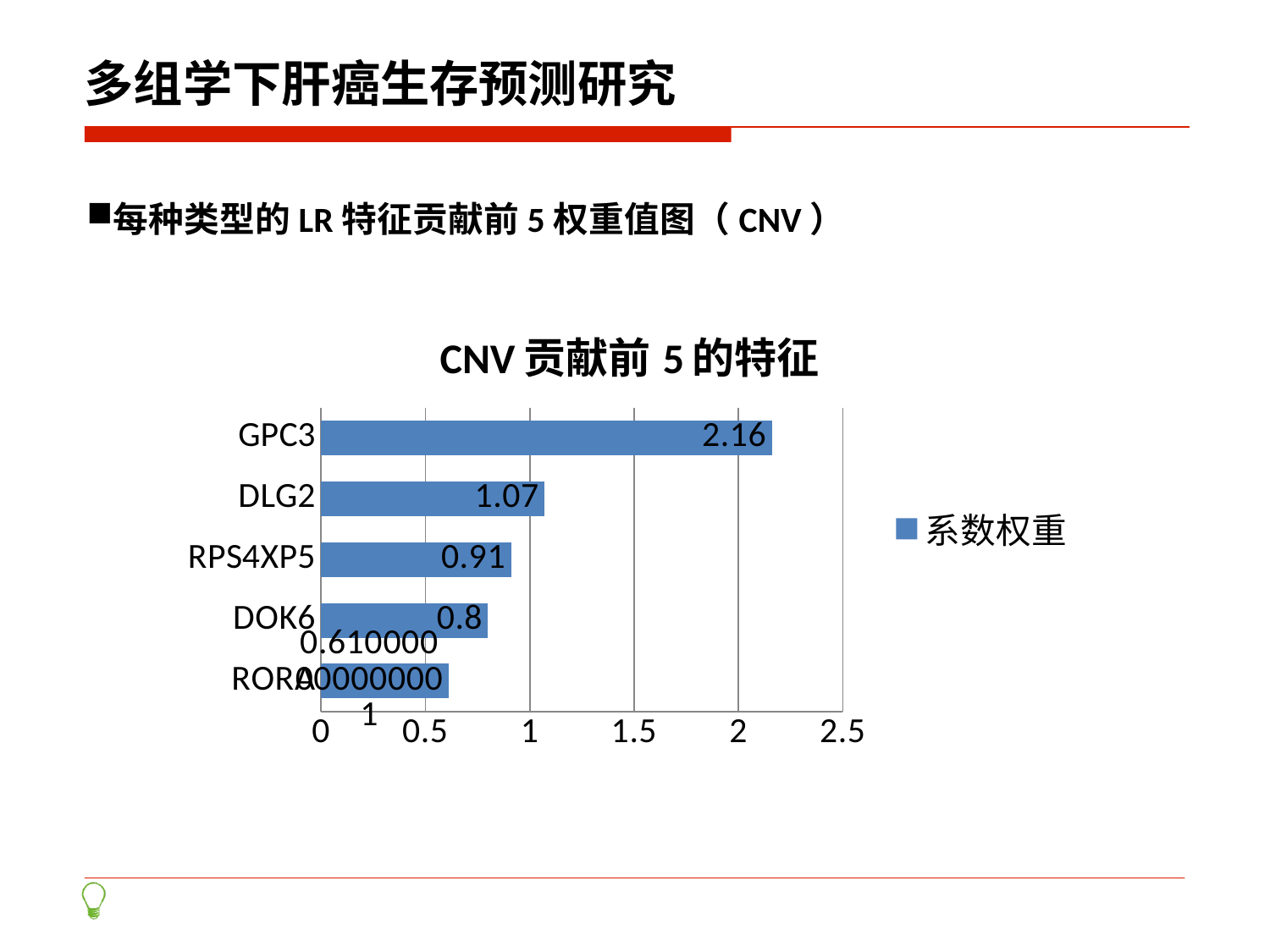

# 多组学下肝癌生存预测研究
每种类型的LR特征贡献前5权重值图（CNV）

### Chart: CNV贡献前5的特征

| Category | 系数权重 |
|---|---|
| RORA | 0.6100000000000007 |
| DOK6 | 0.8 |
| RPS4XP5 | 0.91 |
| DLG2 | 1.07 |
| GPC3 | 2.16 |